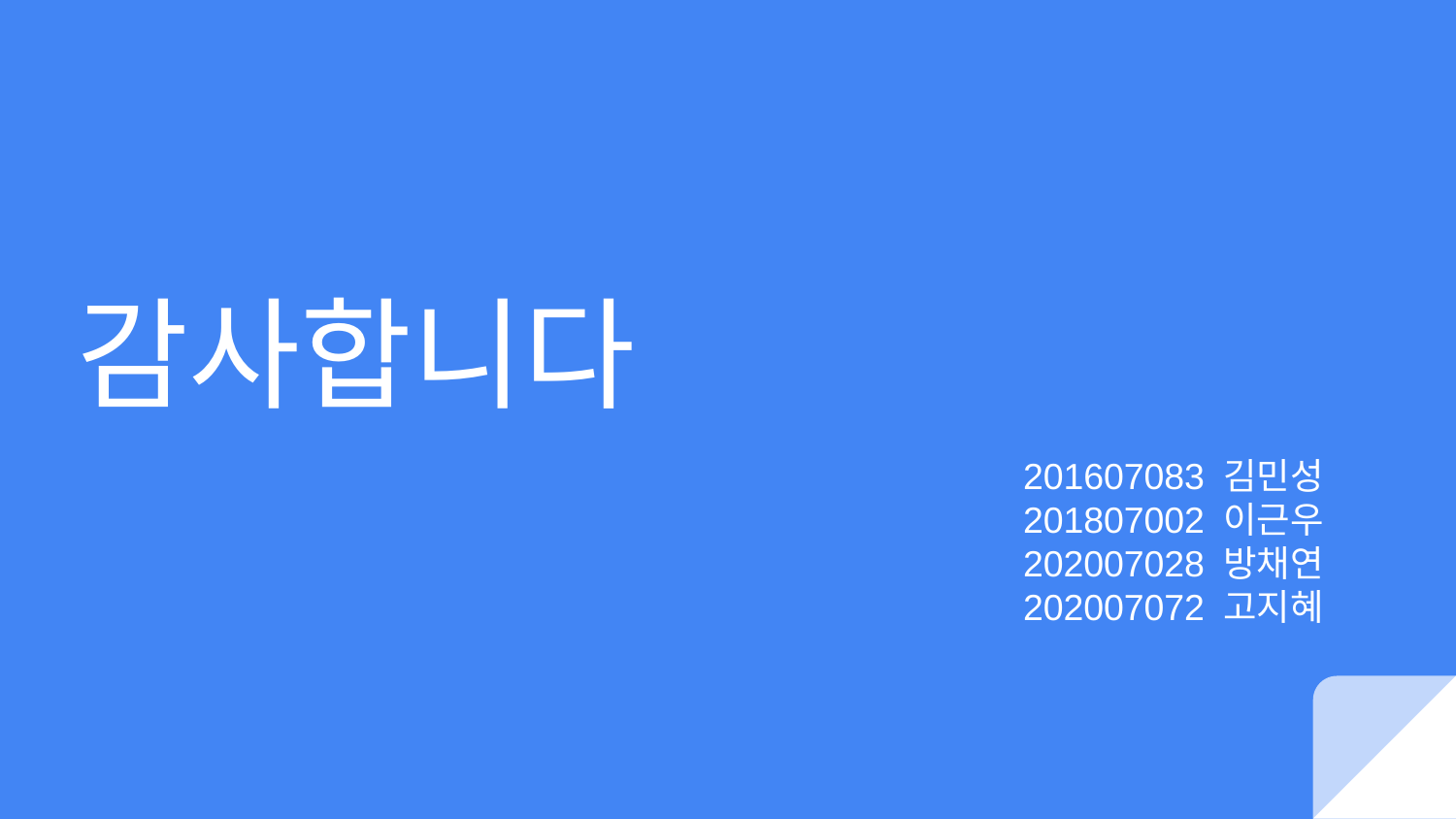

# 감사합니다
		201607083 김민성
		201807002 이근우
		202007028 방채연
		202007072 고지혜